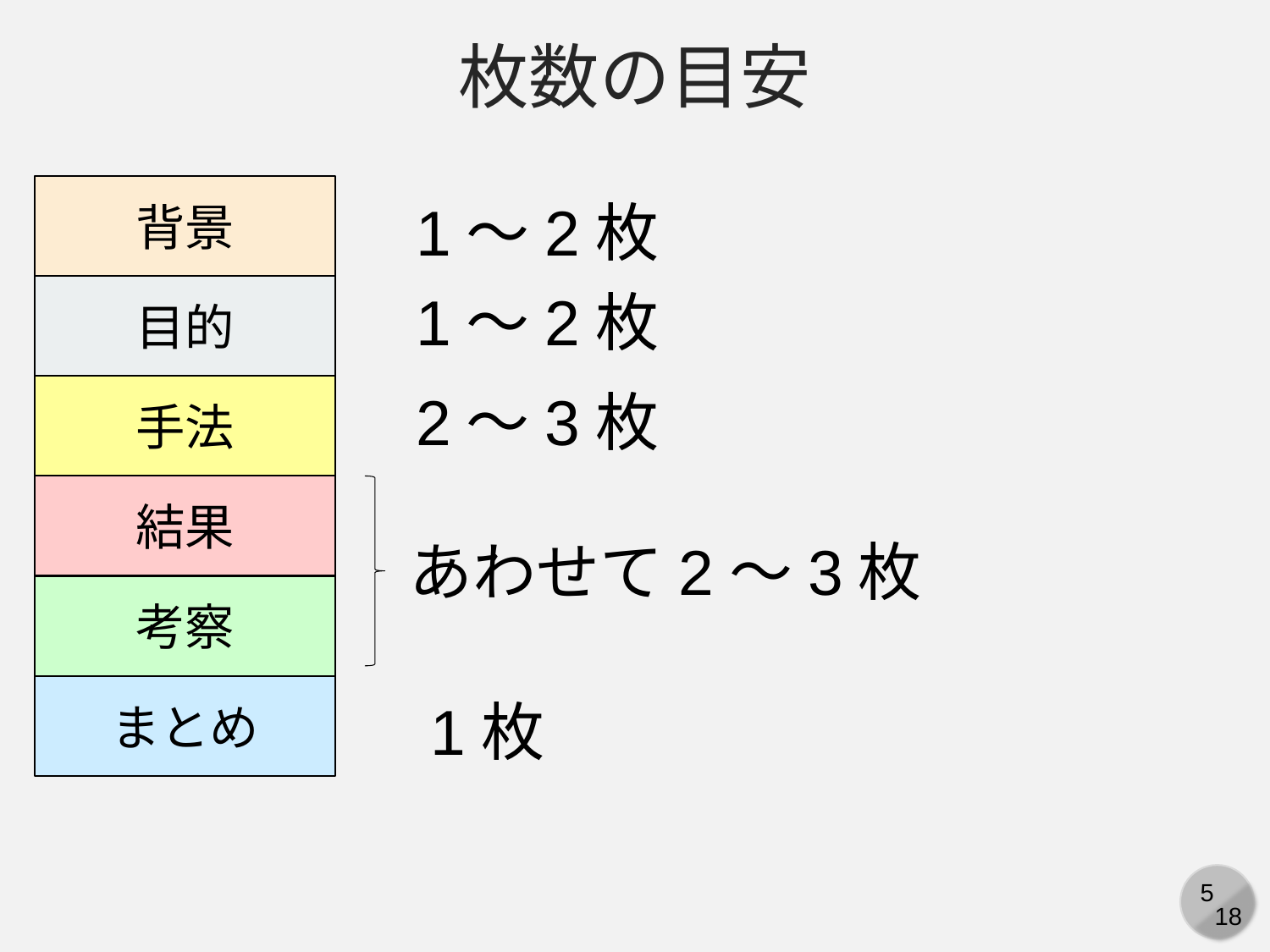

枚数の目安
背景
1～2枚
目的
1～2枚
手法
2～3枚
結果

あわせて2～3枚
考察
まとめ
1枚